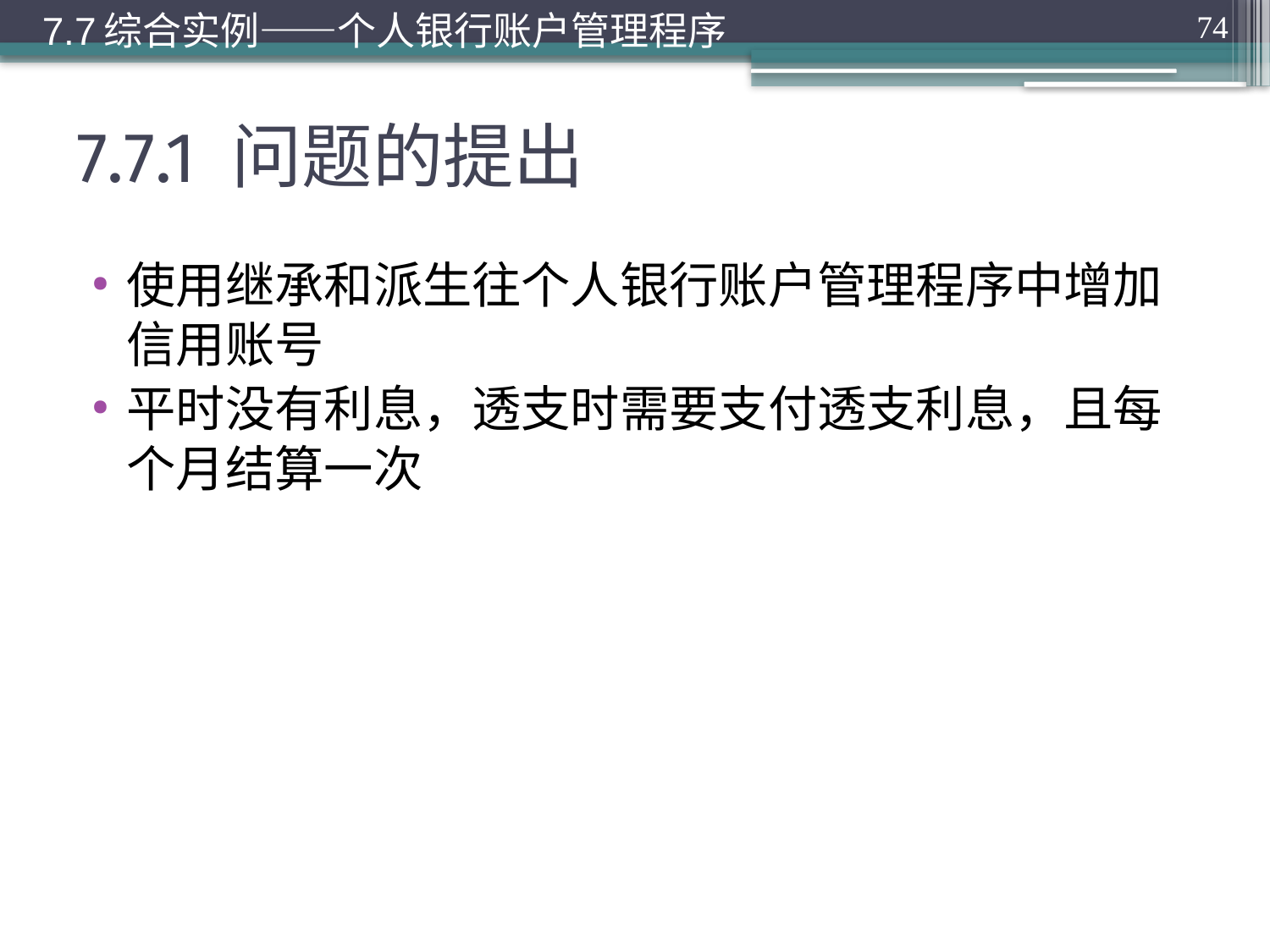

7.7综合实例——个人银行账户管理程序
74
# 7.7.1 问题的提出
使用继承和派生往个人银行账户管理程序中增加信用账号
平时没有利息，透支时需要支付透支利息，且每个月结算一次